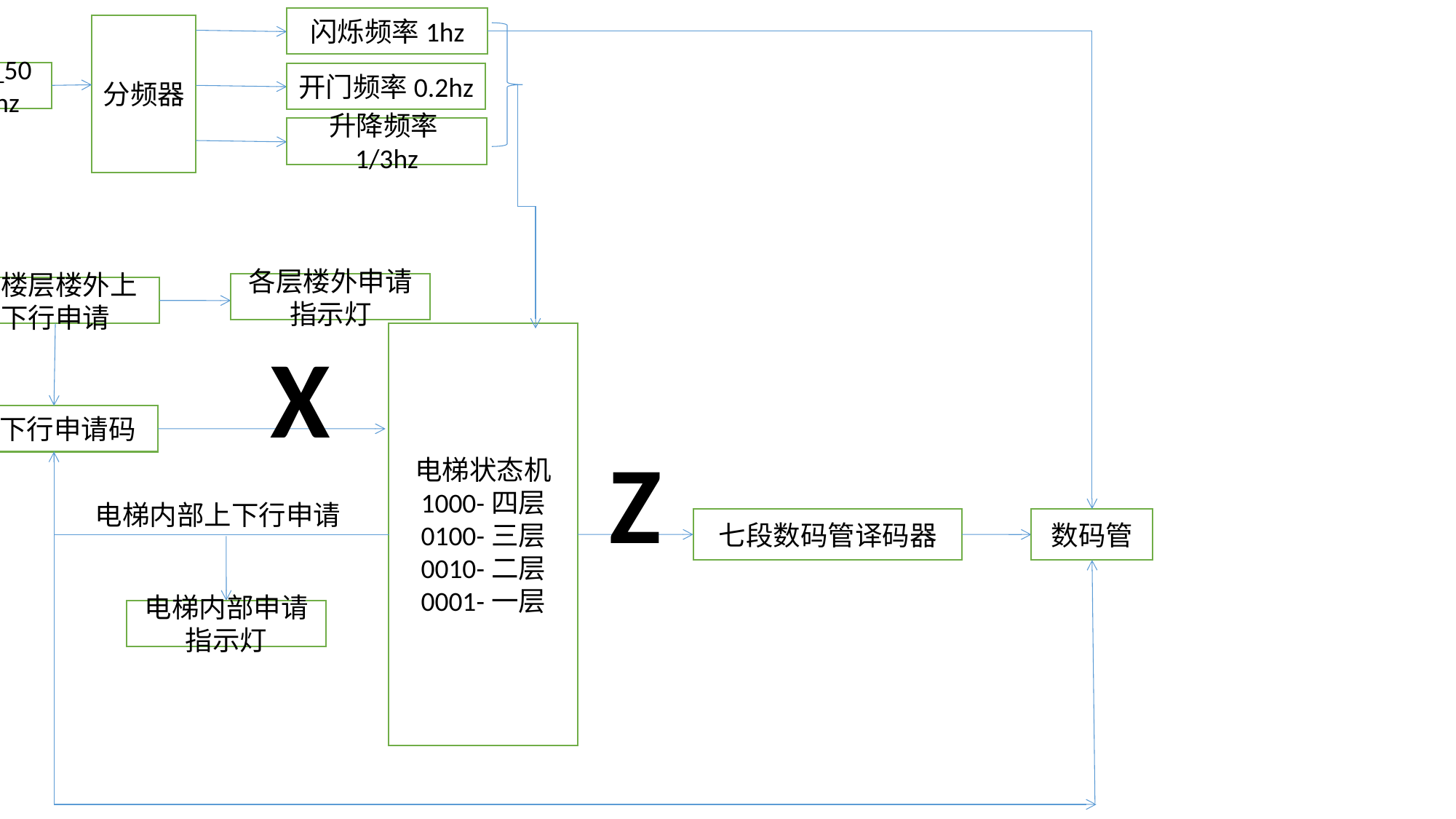

闪烁频率1hz
分频器

clk_50mhz
开门频率0.2hz
升降频率1/3hz
各层楼外申请指示灯
各楼层楼外上下行申请
X
电梯状态机
1000-四层
0100-三层
0010-二层
0001-一层
上下行申请码
Z
电梯内部上下行申请
七段数码管译码器
数码管
电梯内部申请指示灯